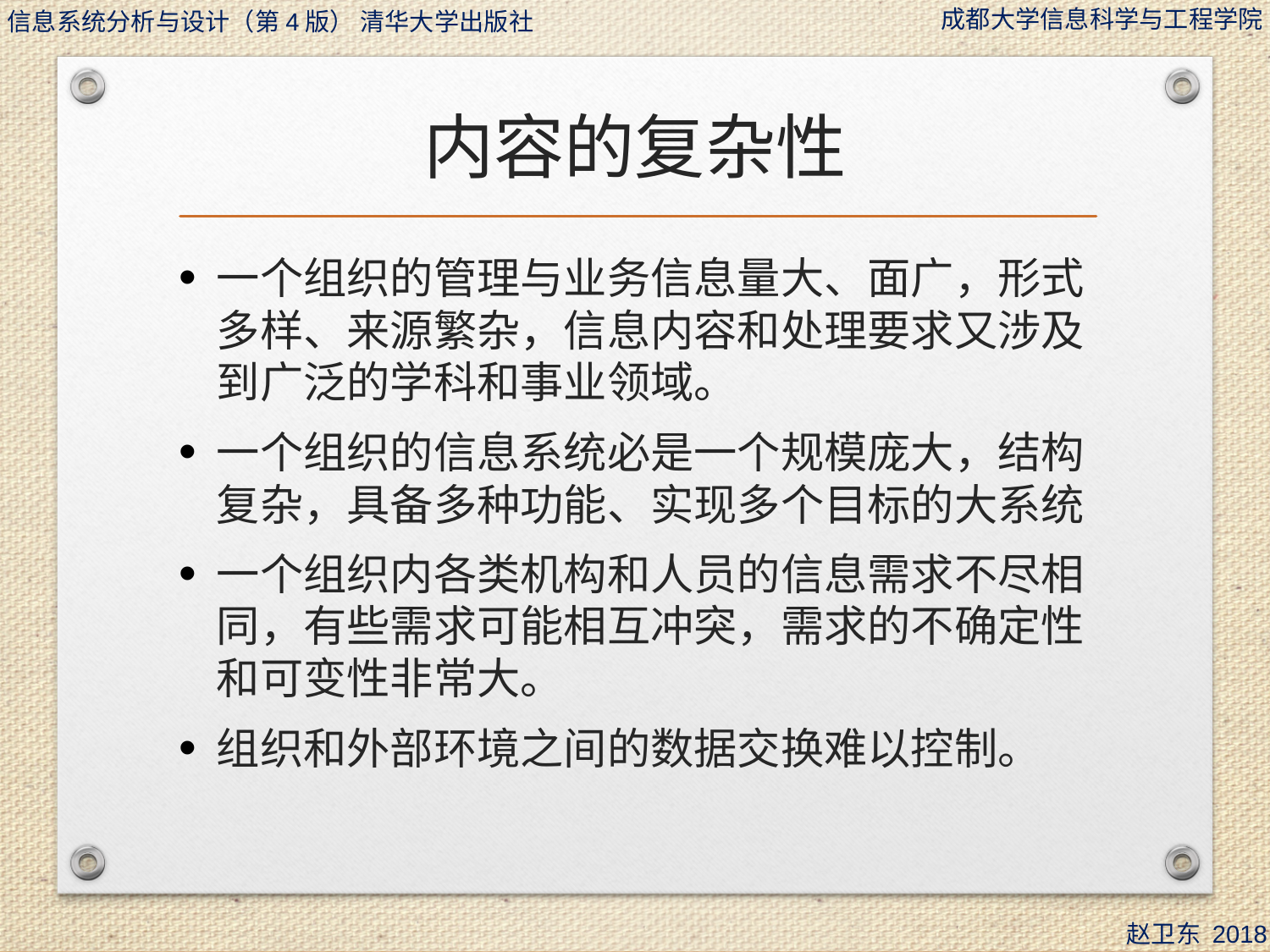

# 内容的复杂性
一个组织的管理与业务信息量大、面广，形式多样、来源繁杂，信息内容和处理要求又涉及到广泛的学科和事业领域。
一个组织的信息系统必是一个规模庞大，结构复杂，具备多种功能、实现多个目标的大系统
一个组织内各类机构和人员的信息需求不尽相同，有些需求可能相互冲突，需求的不确定性和可变性非常大。
组织和外部环境之间的数据交换难以控制。